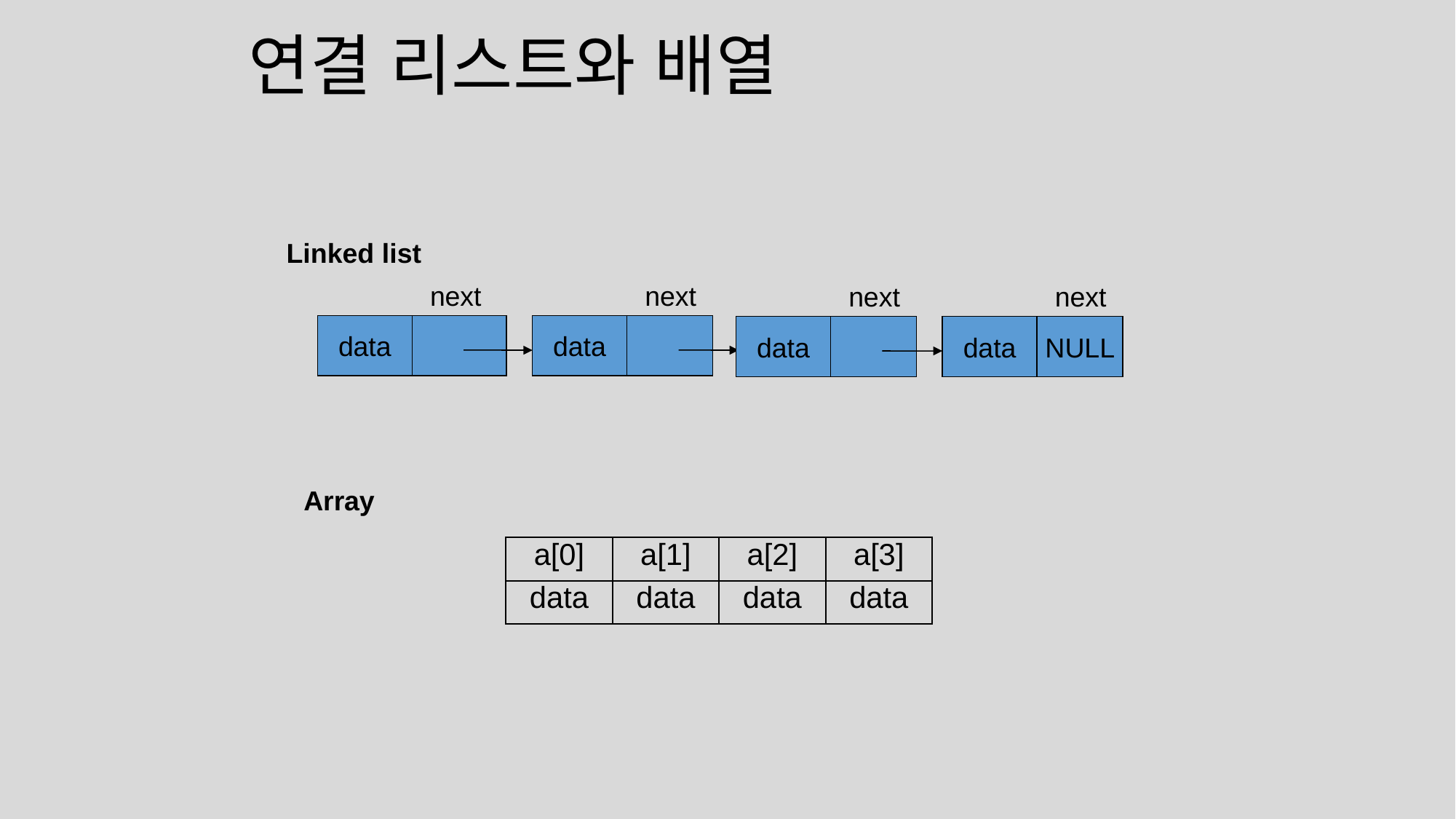

# 연결 리스트와 배열
Linked list
next
next
next
next
data

data

data

data
NULL

Array
| a[0] | a[1] | a[2] | a[3] |
| --- | --- | --- | --- |
| data | data | data | data |